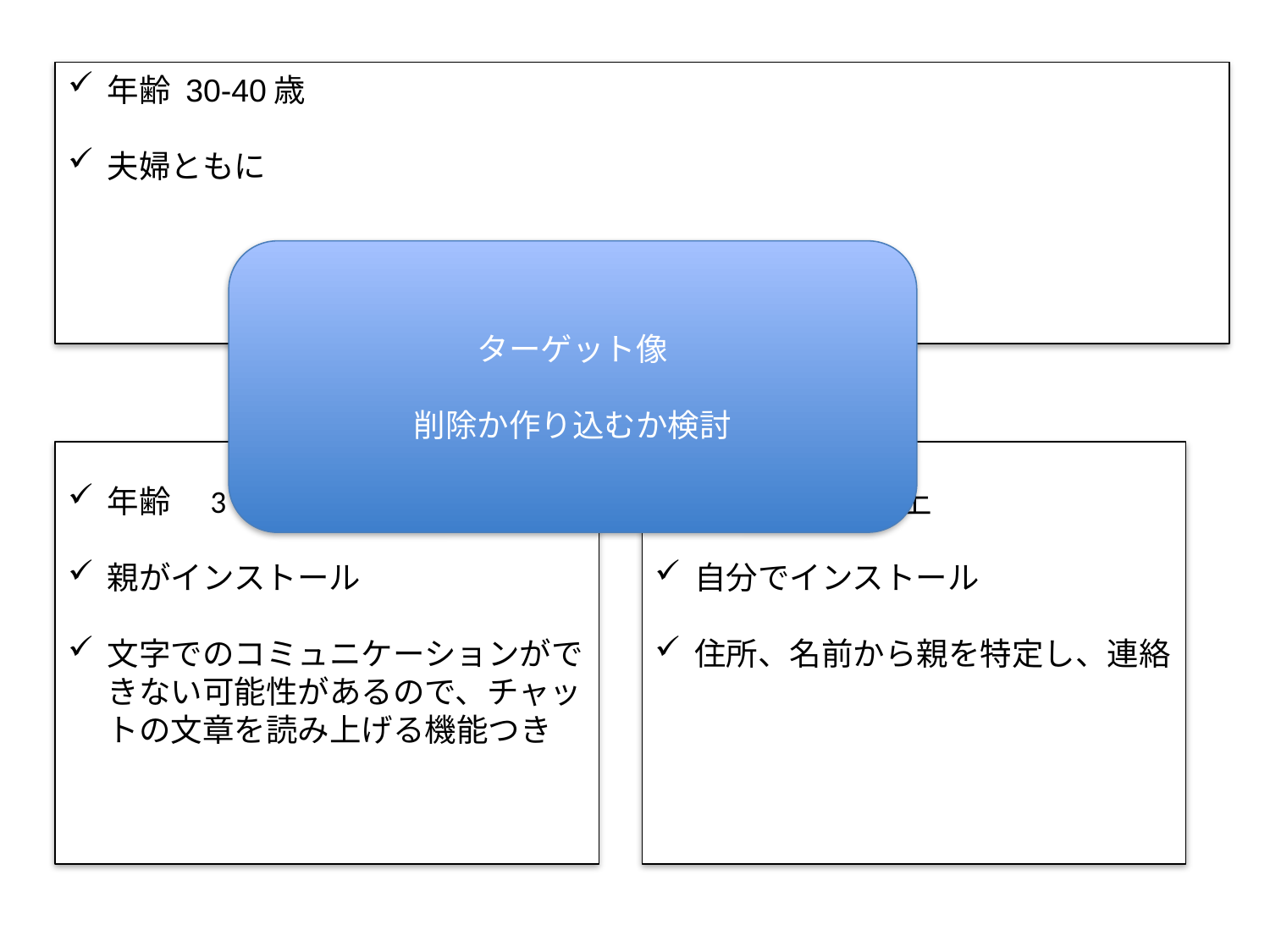

年齢 30-40歳

夫婦ともに

ターゲット像

削除か作り込むか検討
年齢　3 – 12歳

親がインストール

文字でのコミュニケーションができない可能性があるので、チャットの文章を読み上げる機能つき

年齢　13歳以上

自分でインストール

住所、名前から親を特定し、連絡